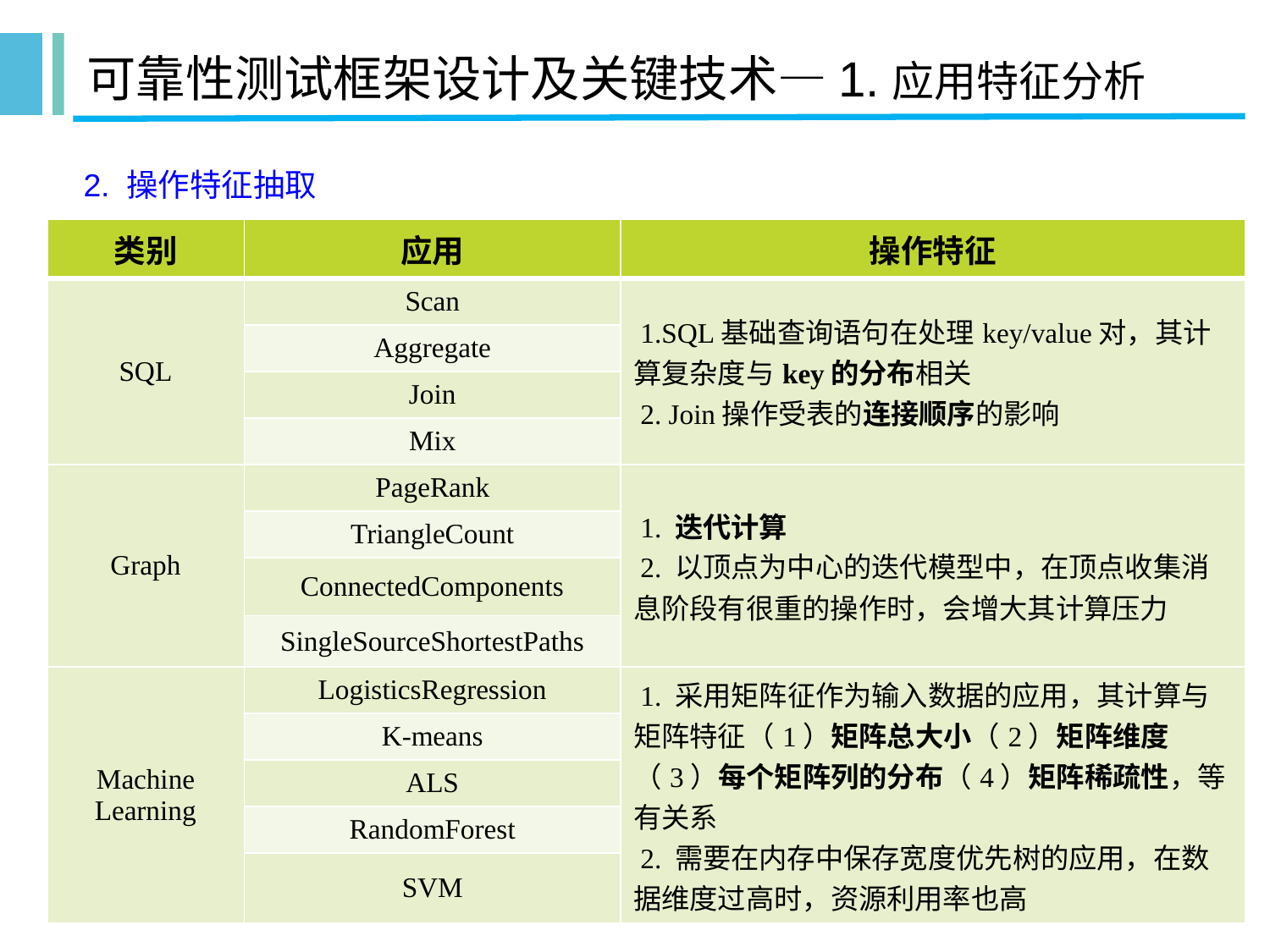

# 可靠性测试框架设计及关键技术—1.应用特征分析
2. 操作特征抽取
| 类别 | 应用 | 操作特征 |
| --- | --- | --- |
| SQL | Scan | 1.SQL基础查询语句在处理key/value对，其计算复杂度与key的分布相关 2. Join操作受表的连接顺序的影响 |
|  | Aggregate |  |
|  | Join |  |
|  | Mix |  |
| Graph | PageRank | 1. 迭代计算 2. 以顶点为中心的迭代模型中，在顶点收集消息阶段有很重的操作时，会增大其计算压力 |
|  | TriangleCount |  |
|  | ConnectedComponents |  |
|  | SingleSourceShortestPaths |  |
| Machine Learning | LogisticsRegression | 1. 采用矩阵征作为输入数据的应用，其计算与矩阵特征（1）矩阵总大小（2）矩阵维度（3）每个矩阵列的分布（4）矩阵稀疏性，等有关系 2. 需要在内存中保存宽度优先树的应用，在数据维度过高时，资源利用率也高 |
|  | K-means |  |
|  | ALS |  |
|  | RandomForest |  |
|  | SVM |  |